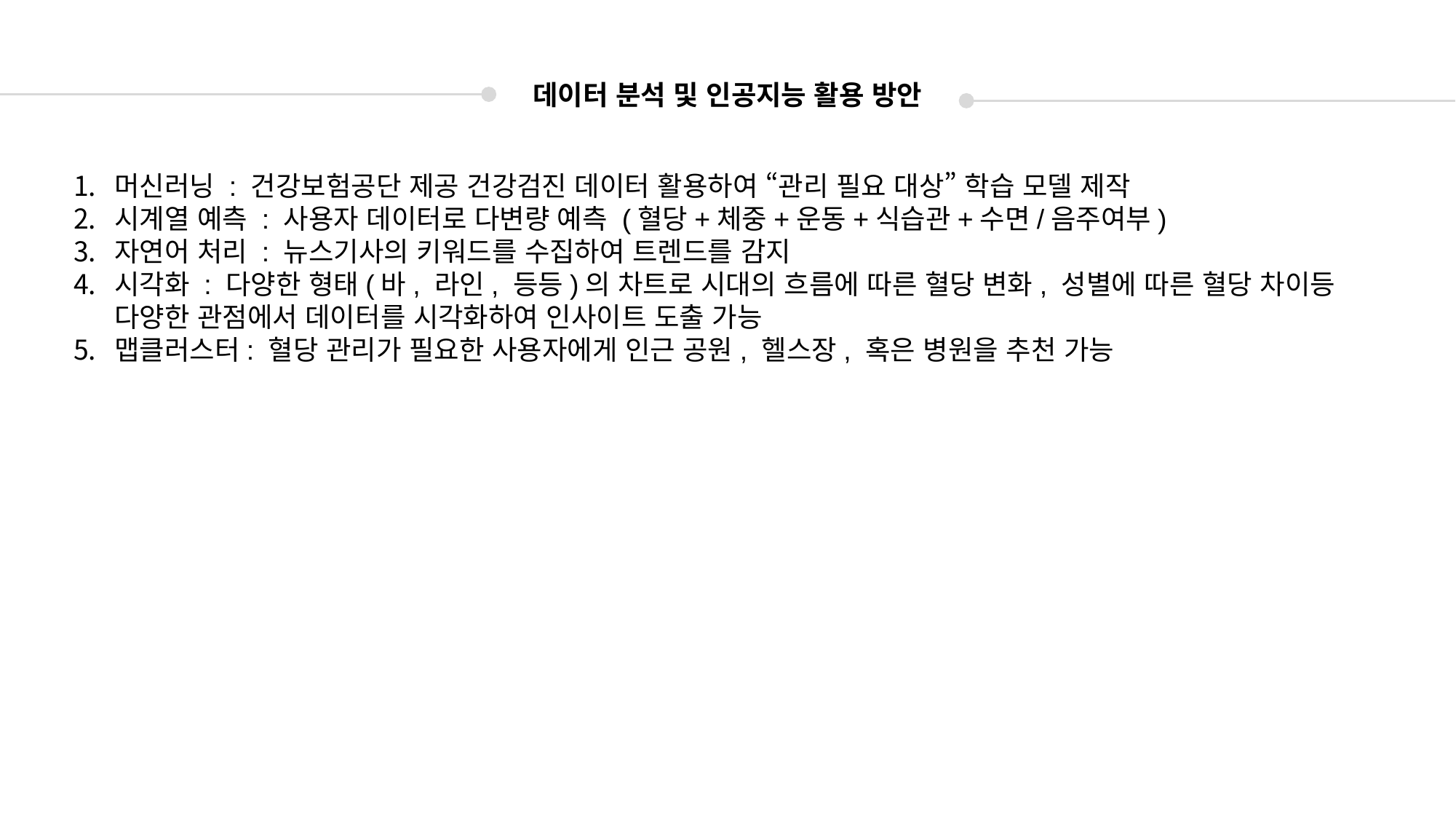

데이터 분석 및 인공지능 활용 방안

머신러닝 : 건강보험공단 제공 건강검진 데이터 활용하여 “관리 필요 대상” 학습 모델 제작
시계열 예측 : 사용자 데이터로 다변량 예측 (혈당+체중+운동+식습관+수면/음주여부)
자연어 처리 : 뉴스기사의 키워드를 수집하여 트렌드를 감지
시각화 : 다양한 형태(바, 라인, 등등)의 차트로 시대의 흐름에 따른 혈당 변화, 성별에 따른 혈당 차이등 다양한 관점에서 데이터를 시각화하여 인사이트 도출 가능
맵클러스터: 혈당 관리가 필요한 사용자에게 인근 공원, 헬스장, 혹은 병원을 추천 가능